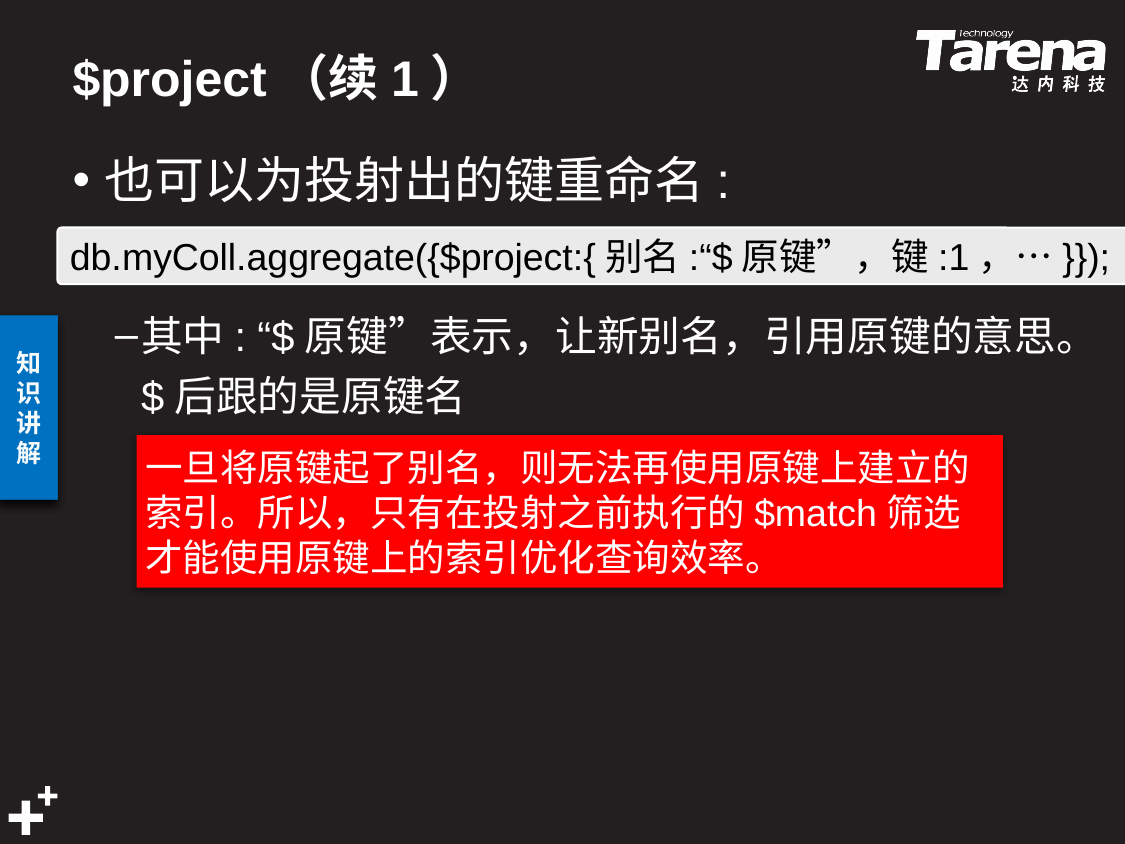

# $project（续1）
也可以为投射出的键重命名:

其中: “$原键”表示，让新别名，引用原键的意思。$后跟的是原键名

db.myColl.aggregate({$project:{别名:“$原键”，键:1，…}});
一旦将原键起了别名，则无法再使用原键上建立的索引。所以，只有在投射之前执行的$match筛选才能使用原键上的索引优化查询效率。